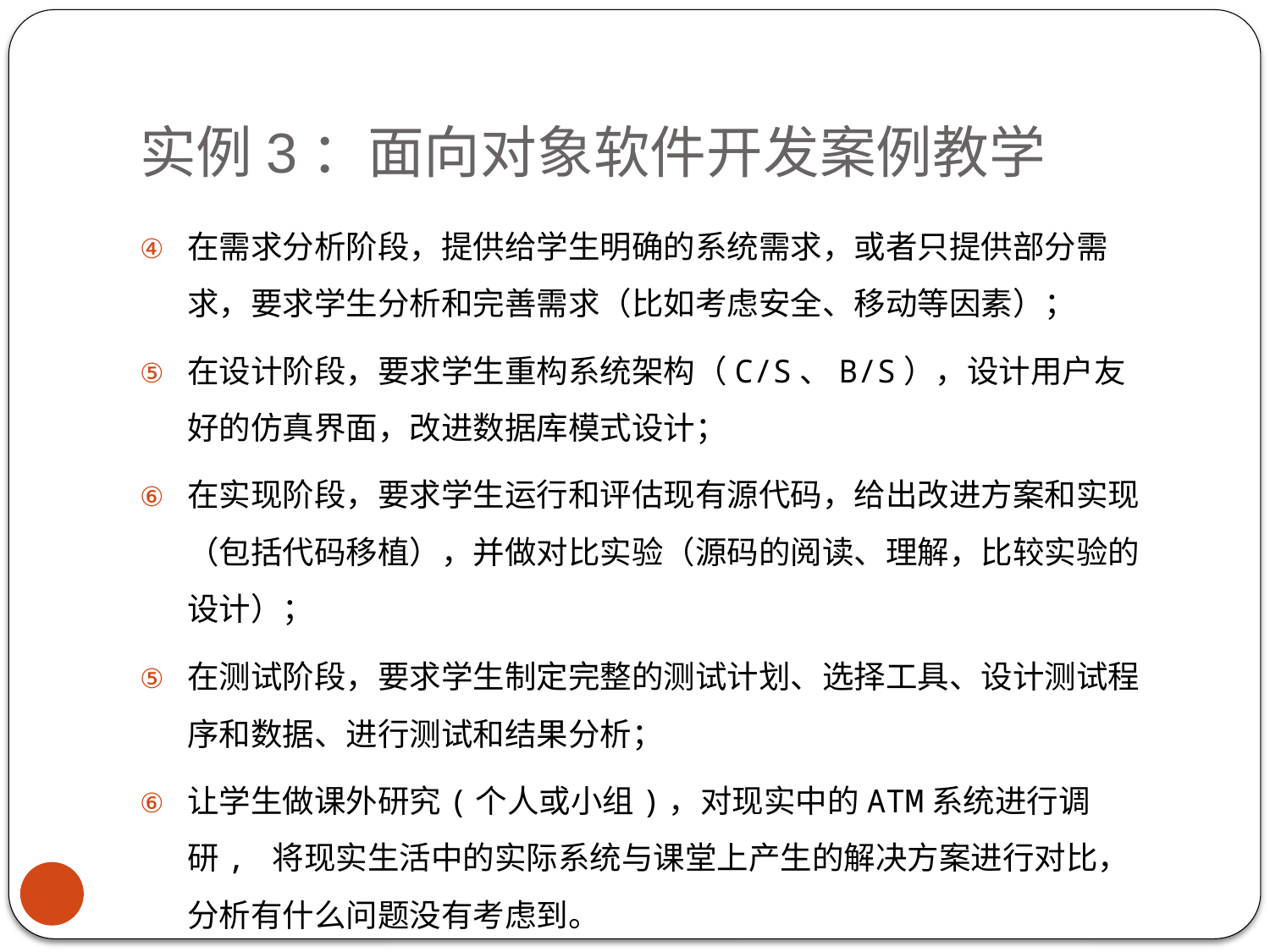

# 实例3：面向对象软件开发案例教学
在需求分析阶段，提供给学生明确的系统需求，或者只提供部分需求，要求学生分析和完善需求（比如考虑安全、移动等因素）；
在设计阶段，要求学生重构系统架构（C/S、B/S），设计用户友好的仿真界面，改进数据库模式设计；
在实现阶段，要求学生运行和评估现有源代码，给出改进方案和实现（包括代码移植），并做对比实验（源码的阅读、理解，比较实验的设计）；
在测试阶段，要求学生制定完整的测试计划、选择工具、设计测试程序和数据、进行测试和结果分析；
让学生做课外研究(个人或小组)，对现实中的ATM系统进行调研, 将现实生活中的实际系统与课堂上产生的解决方案进行对比，分析有什么问题没有考虑到。

35